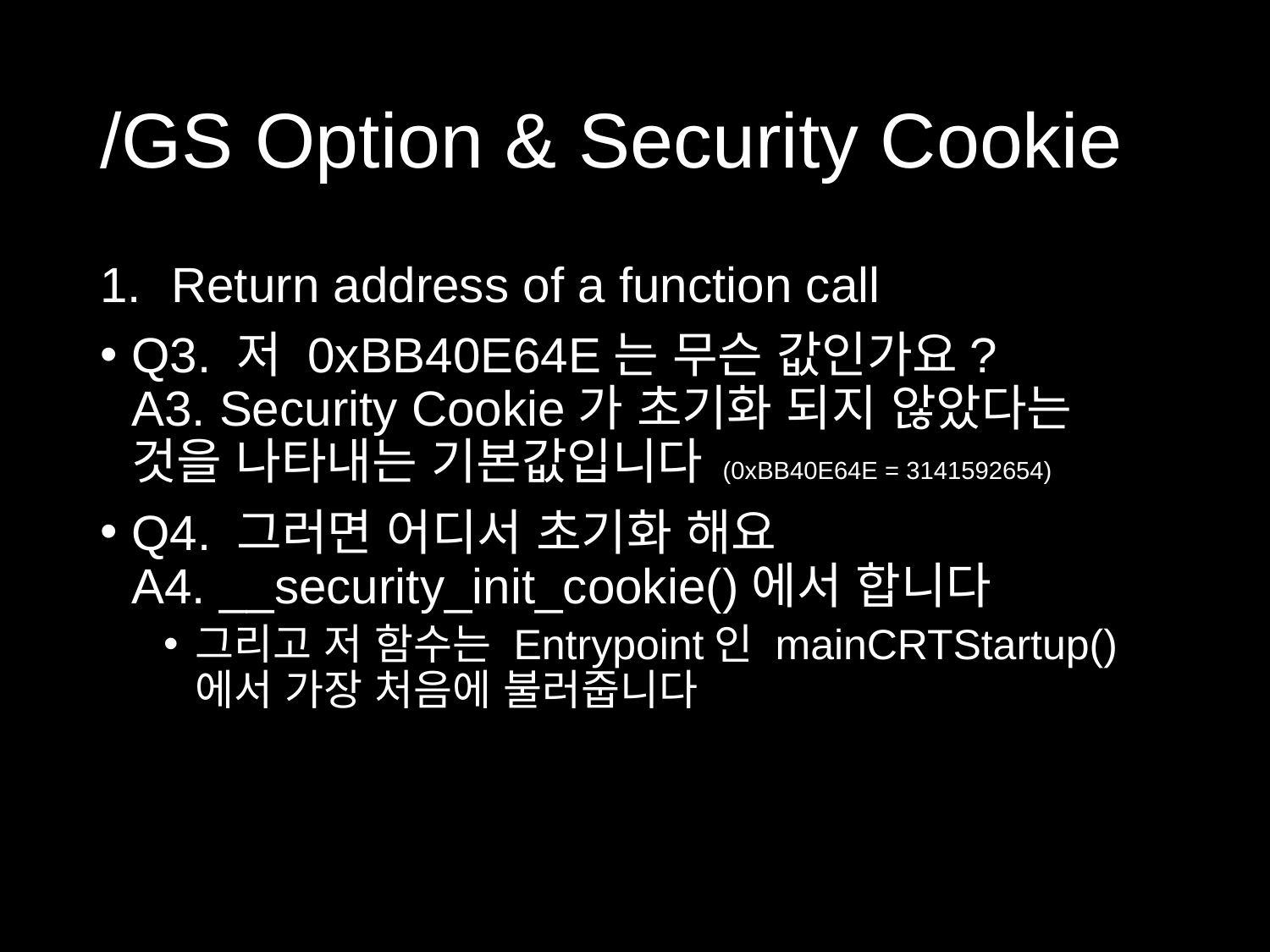

# /GS Option & Security Cookie
Return address of a function call
Q3. 저 0xBB40E64E는 무슨 값인가요?
A3. Security Cookie가 초기화 되지 않았다는 것을 나타내는 기본값입니다  (0xBB40E64E = 3141592654)
Q4. 그러면 어디서 초기화 해요
A4. __security_init_cookie()에서 합니다
그리고 저 함수는 Entrypoint인 mainCRTStartup()에서 가장 처음에 불러줍니다